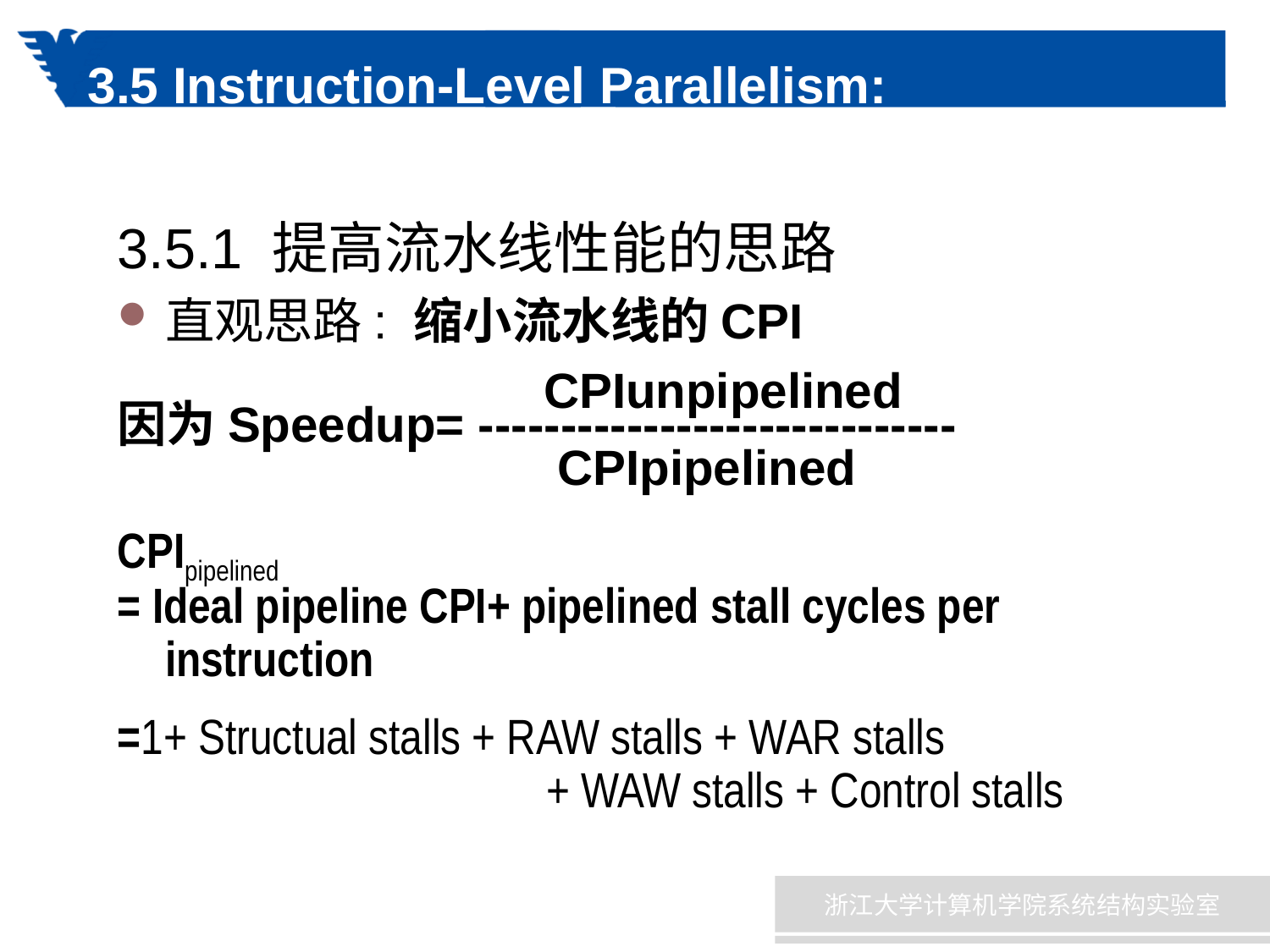

# 3.5 Instruction-Level Parallelism: Concepts and Challenges
3.5.1 提高流水线性能的思路
直观思路: 缩小流水线的CPI
                               CPIunpipelined
因为Speedup= -----------------------------
                                CPIpipelined
CPIpipelined
= Ideal pipeline CPI+ pipelined stall cycles per instruction
=1+ Structual stalls + RAW stalls + WAR stalls
  				+ WAW stalls + Control stalls